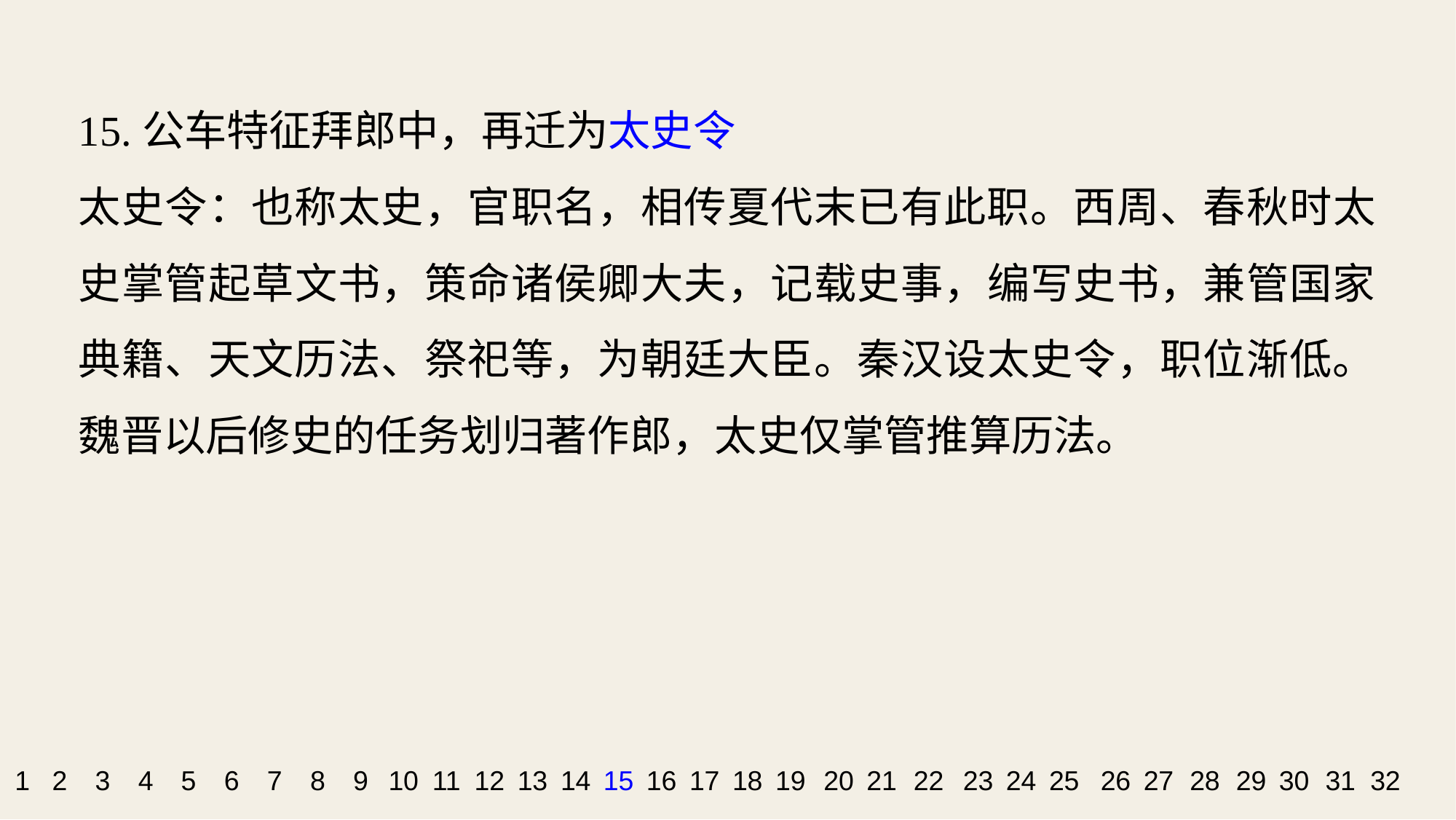

15.公车特征拜郎中，再迁为太史令
太史令：也称太史，官职名，相传夏代末已有此职。西周、春秋时太史掌管起草文书，策命诸侯卿大夫，记载史事，编写史书，兼管国家典籍、天文历法、祭祀等，为朝廷大臣。秦汉设太史令，职位渐低。魏晋以后修史的任务划归著作郎，太史仅掌管推算历法。
1
2
3
4
5
6
7
8
9
10
11
12
13
14
15
16
17
18
19
20
21
22
23
24
25
26
27
28
29
30
31
32